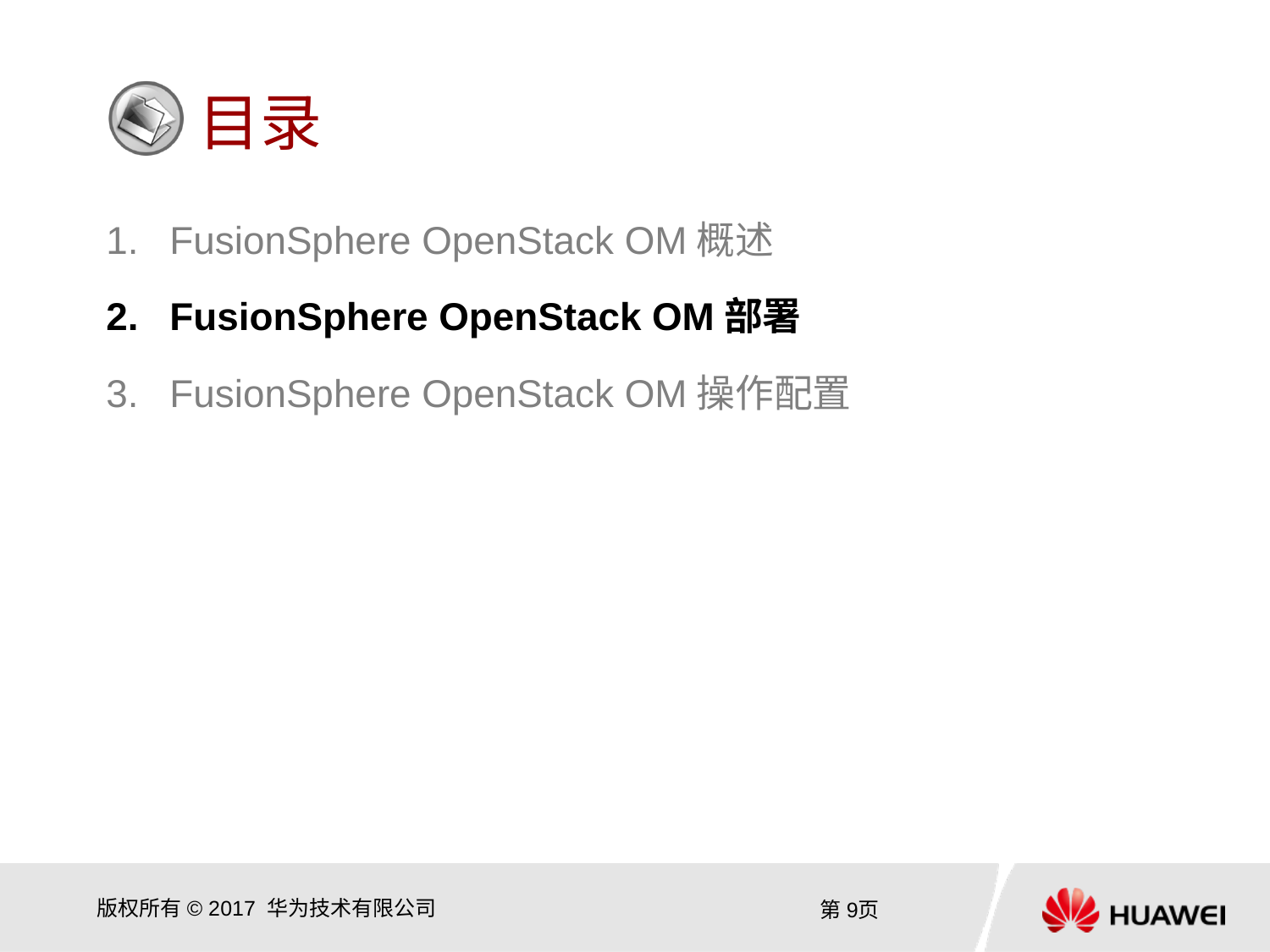

FusionSphere OpenStack OM概述
FusionSphere OpenStack OM部署
FusionSphere OpenStack OM操作配置